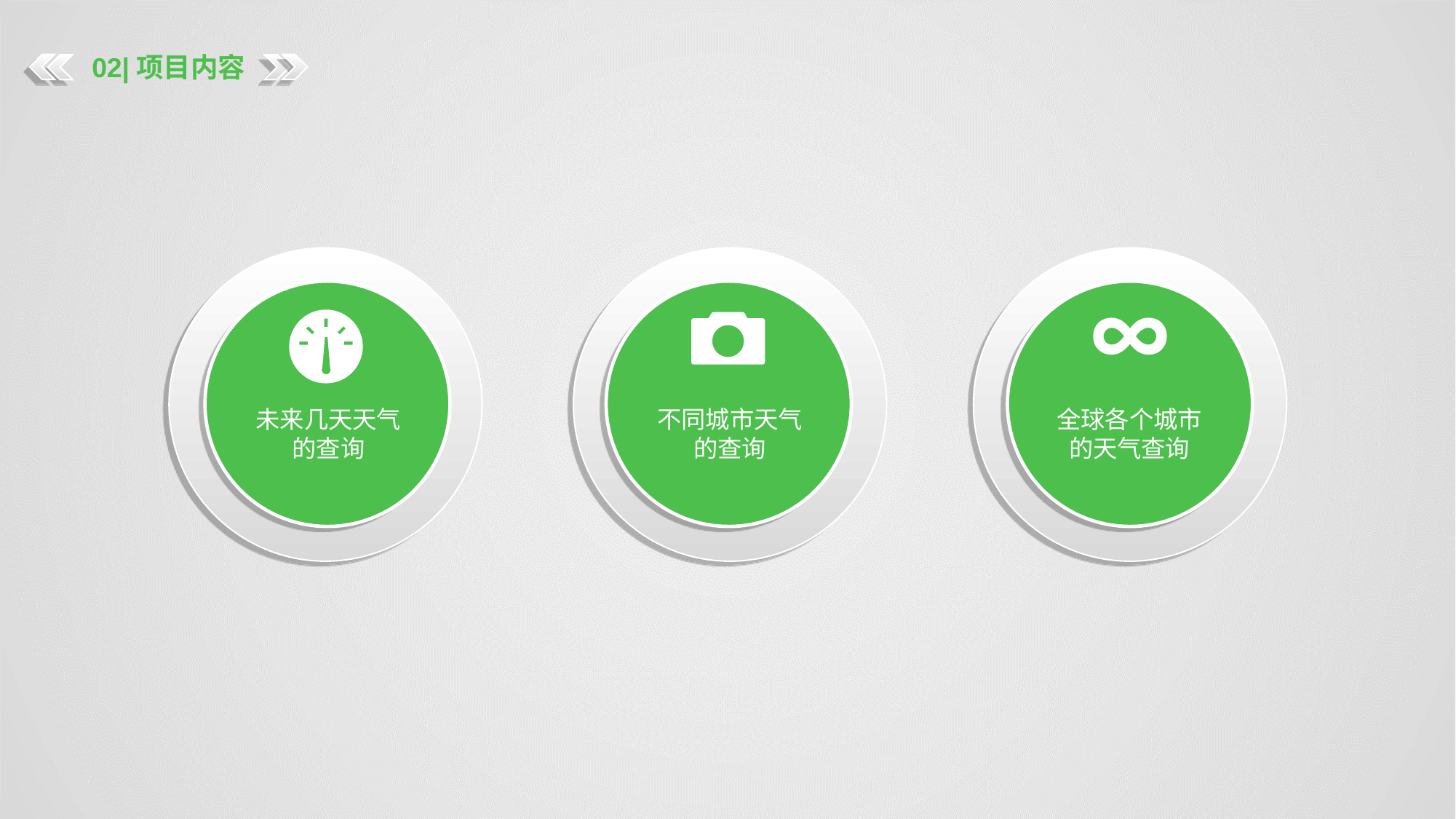

02|项目内容

未来几天天气的查询
不同城市天气的查询
全球各个城市的天气查询